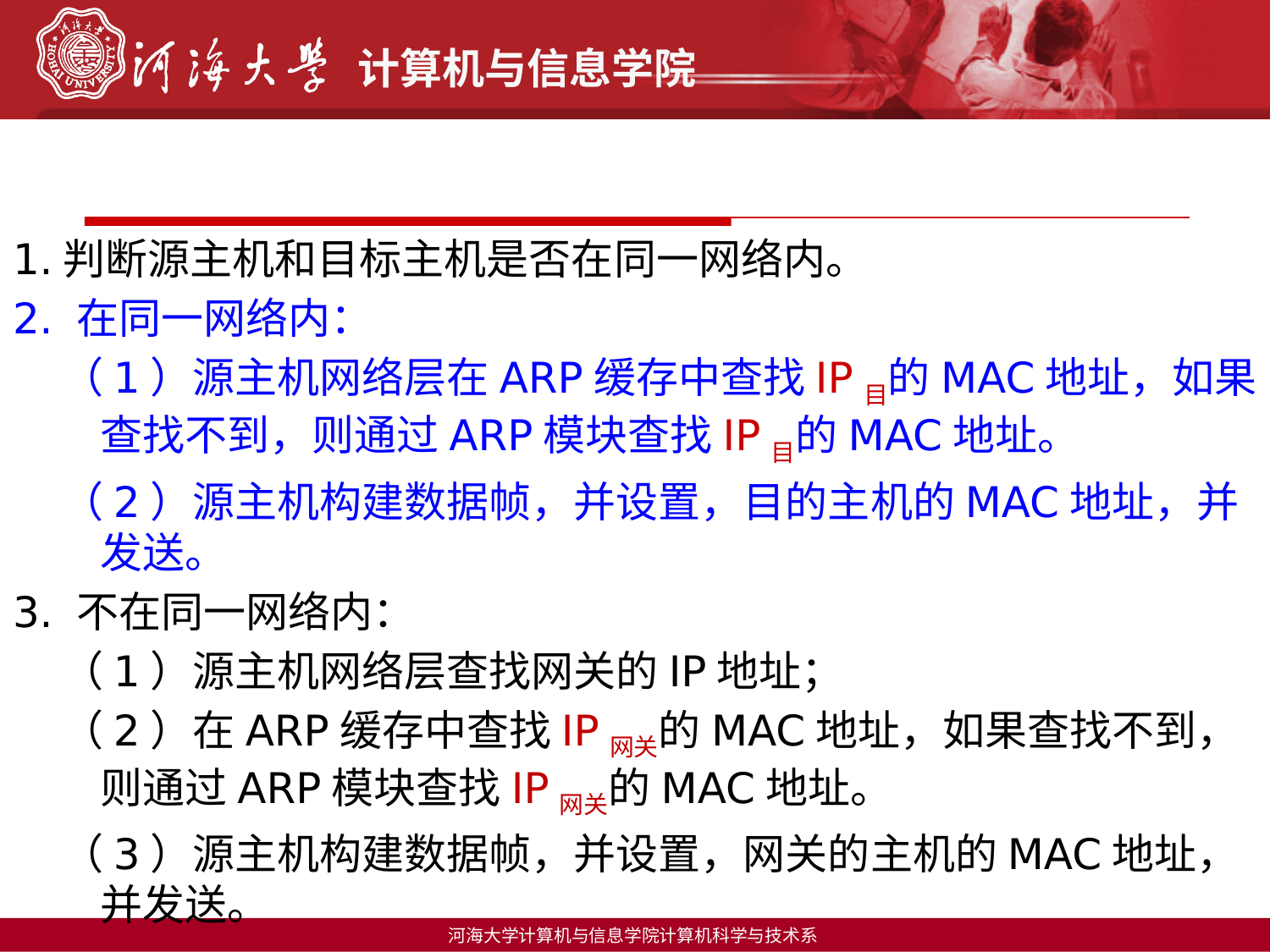

1.判断源主机和目标主机是否在同一网络内。
2. 在同一网络内：
    （1）源主机网络层在ARP缓存中查找IP目的MAC地址，如果查找不到，则通过ARP模块查找IP目的MAC地址。
    （2）源主机构建数据帧，并设置，目的主机的MAC地址，并发送。
3. 不在同一网络内：
    （1）源主机网络层查找网关的IP地址；
    （2）在ARP缓存中查找IP网关的MAC地址，如果查找不到，则通过ARP模块查找IP网关的MAC地址。
    （3）源主机构建数据帧，并设置，网关的主机的MAC地址，并发送。